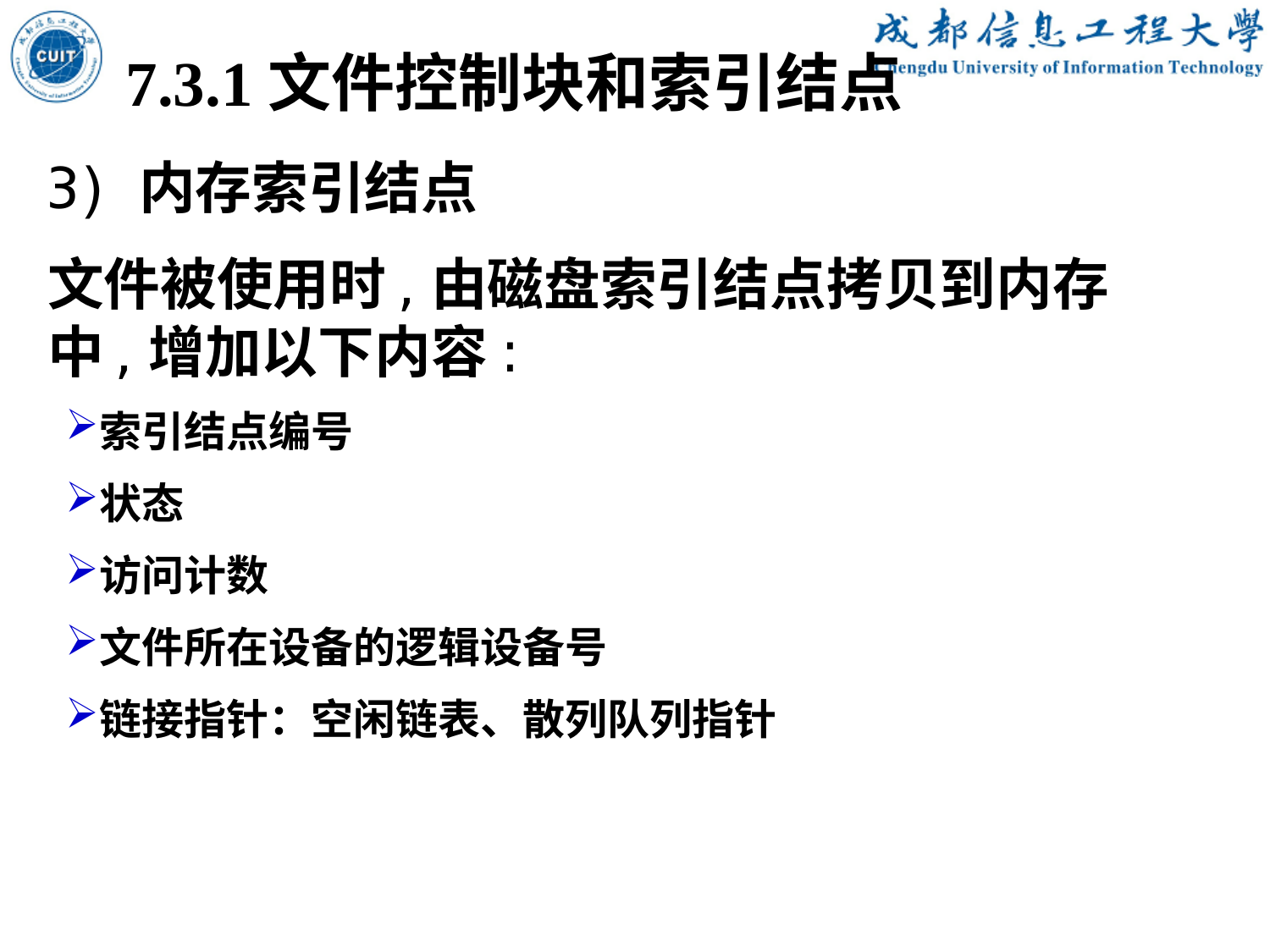

7.3.1文件控制块和索引结点
3) 内存索引结点
文件被使用时,由磁盘索引结点拷贝到内存中,增加以下内容:
索引结点编号
状态
访问计数
文件所在设备的逻辑设备号
链接指针：空闲链表、散列队列指针